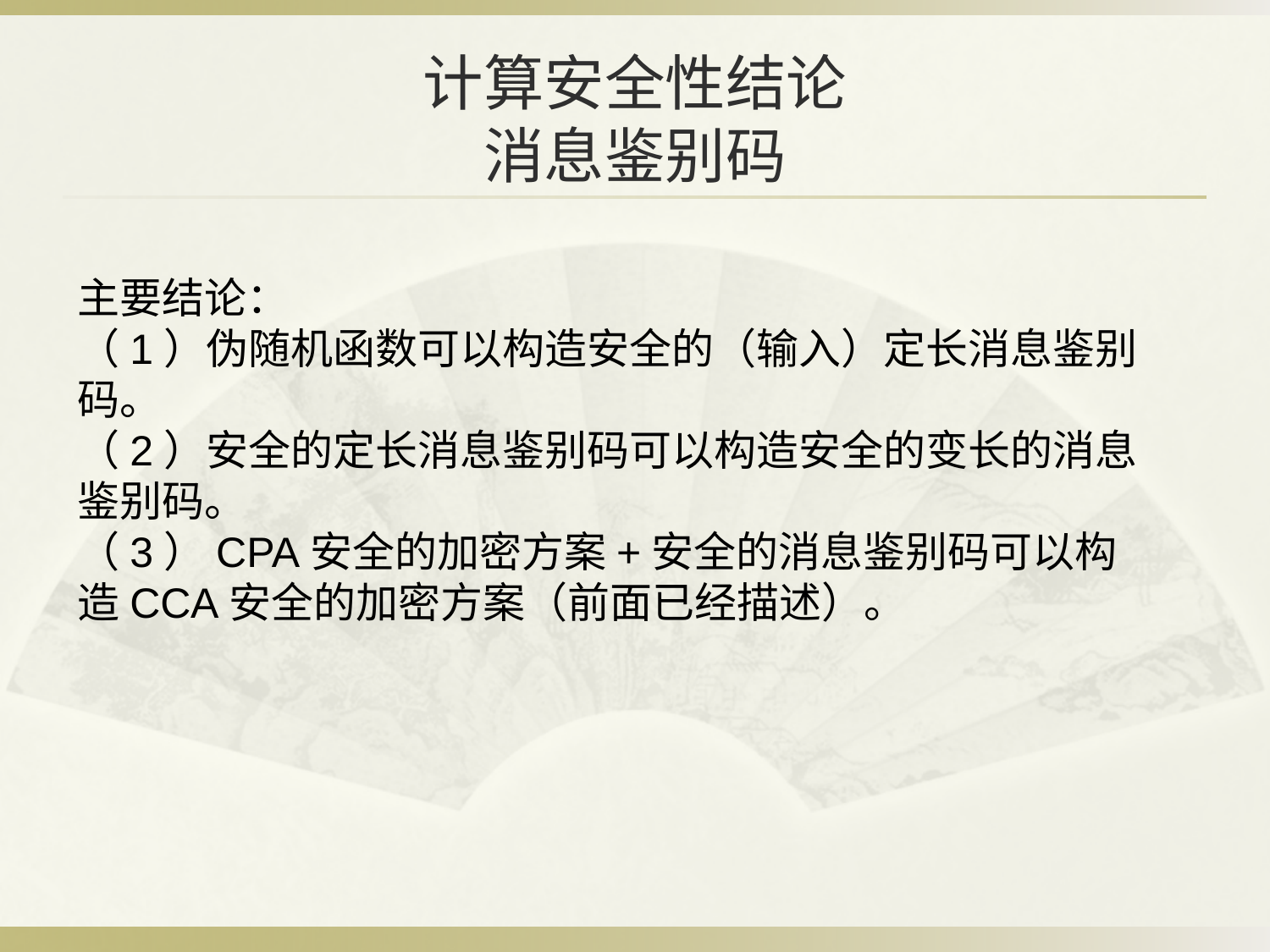

# 计算安全性结论 消息鉴别码
主要结论：
（1）伪随机函数可以构造安全的（输入）定长消息鉴别码。
（2）安全的定长消息鉴别码可以构造安全的变长的消息鉴别码。
（3）CPA安全的加密方案+安全的消息鉴别码可以构造CCA安全的加密方案（前面已经描述）。